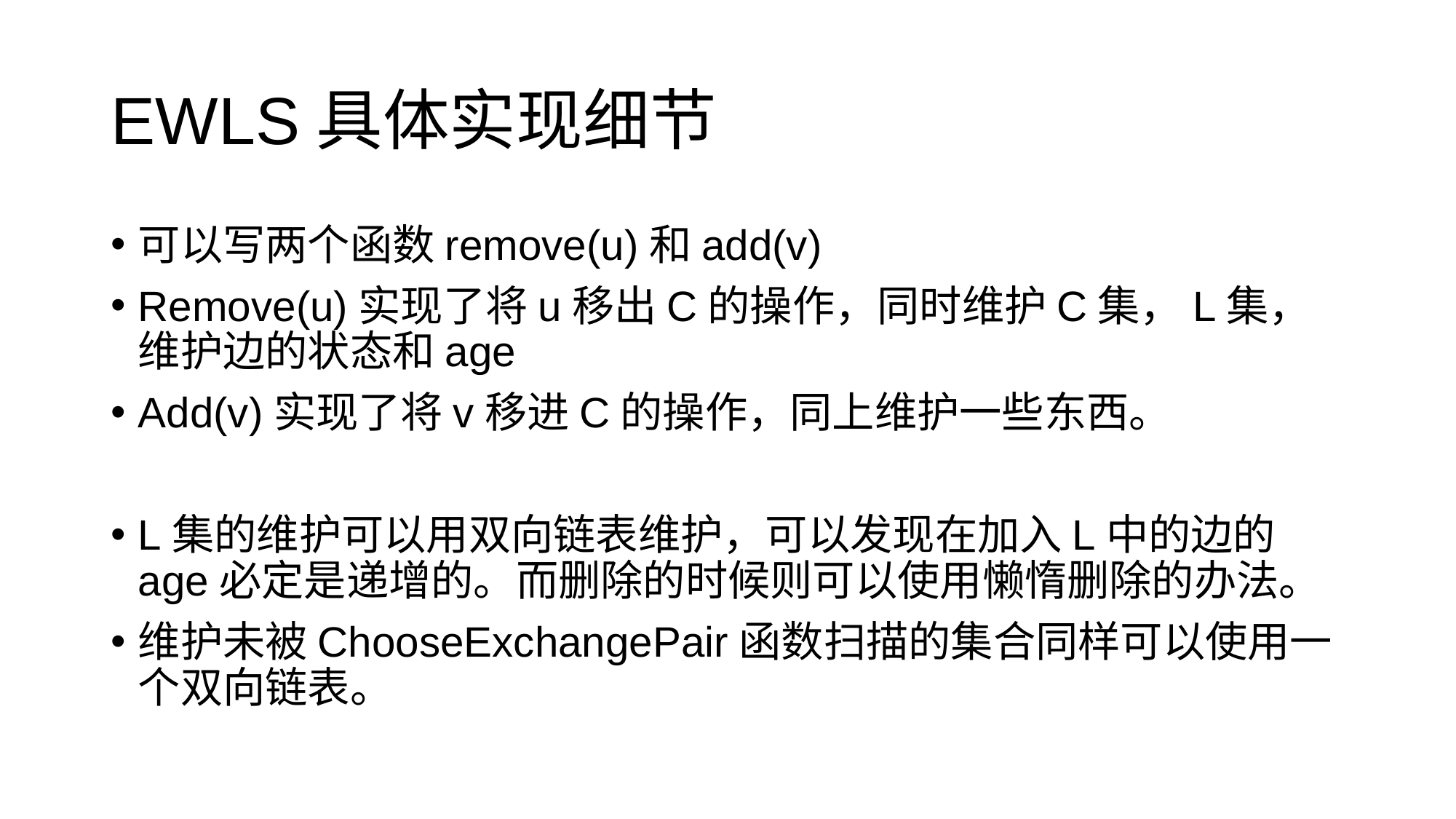

# EWLS具体实现细节
可以写两个函数remove(u)和add(v)
Remove(u)实现了将u移出C的操作，同时维护C集，L集，维护边的状态和age
Add(v)实现了将v移进C的操作，同上维护一些东西。

L集的维护可以用双向链表维护，可以发现在加入L中的边的age必定是递增的。而删除的时候则可以使用懒惰删除的办法。
维护未被ChooseExchangePair函数扫描的集合同样可以使用一个双向链表。